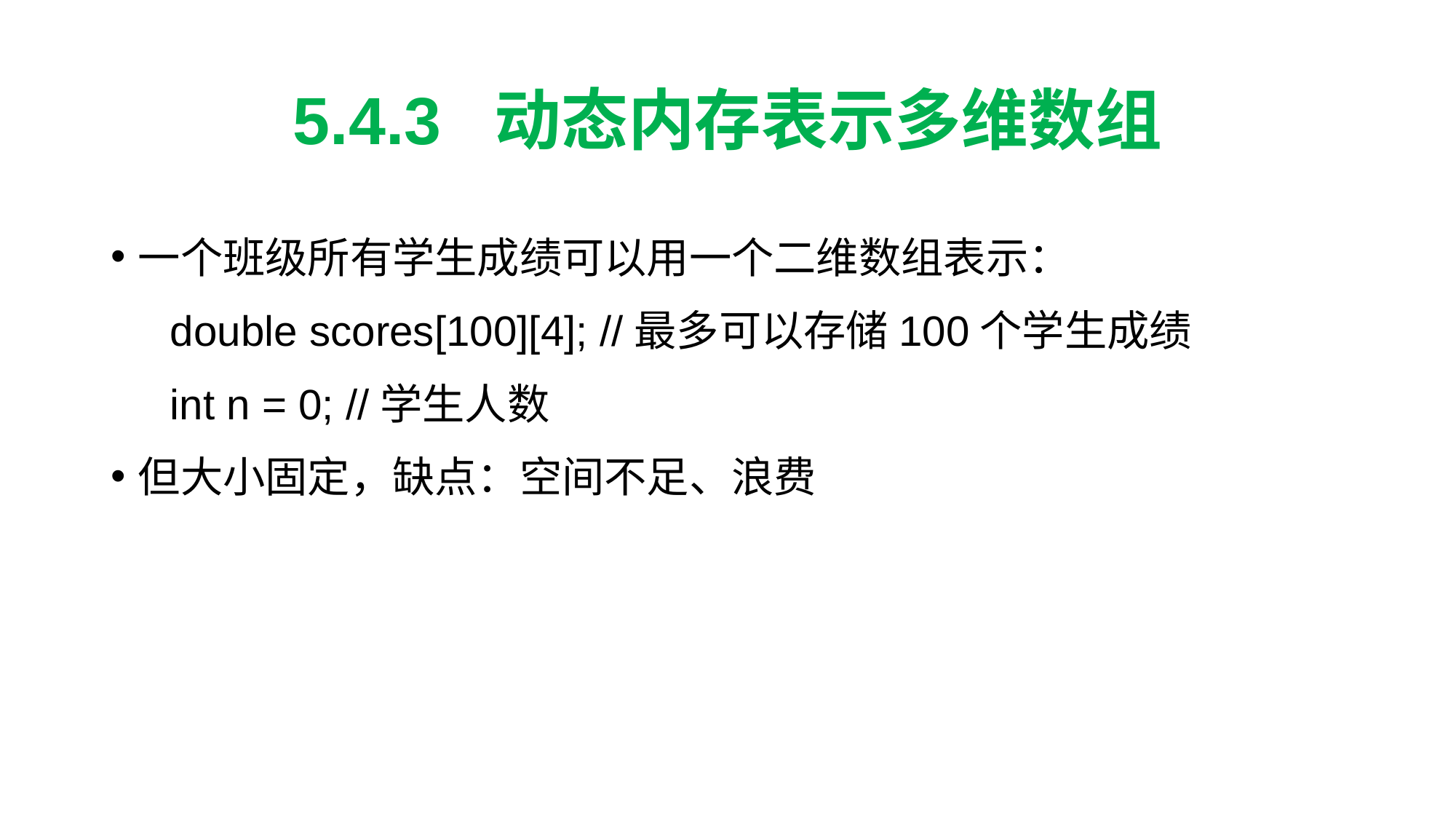

# 5.4.3  动态内存表示多维数组
一个班级所有学生成绩可以用一个二维数组表示：
     double scores[100][4]; //最多可以存储100个学生成绩
     int n = 0; //学生人数
但大小固定，缺点：空间不足、浪费